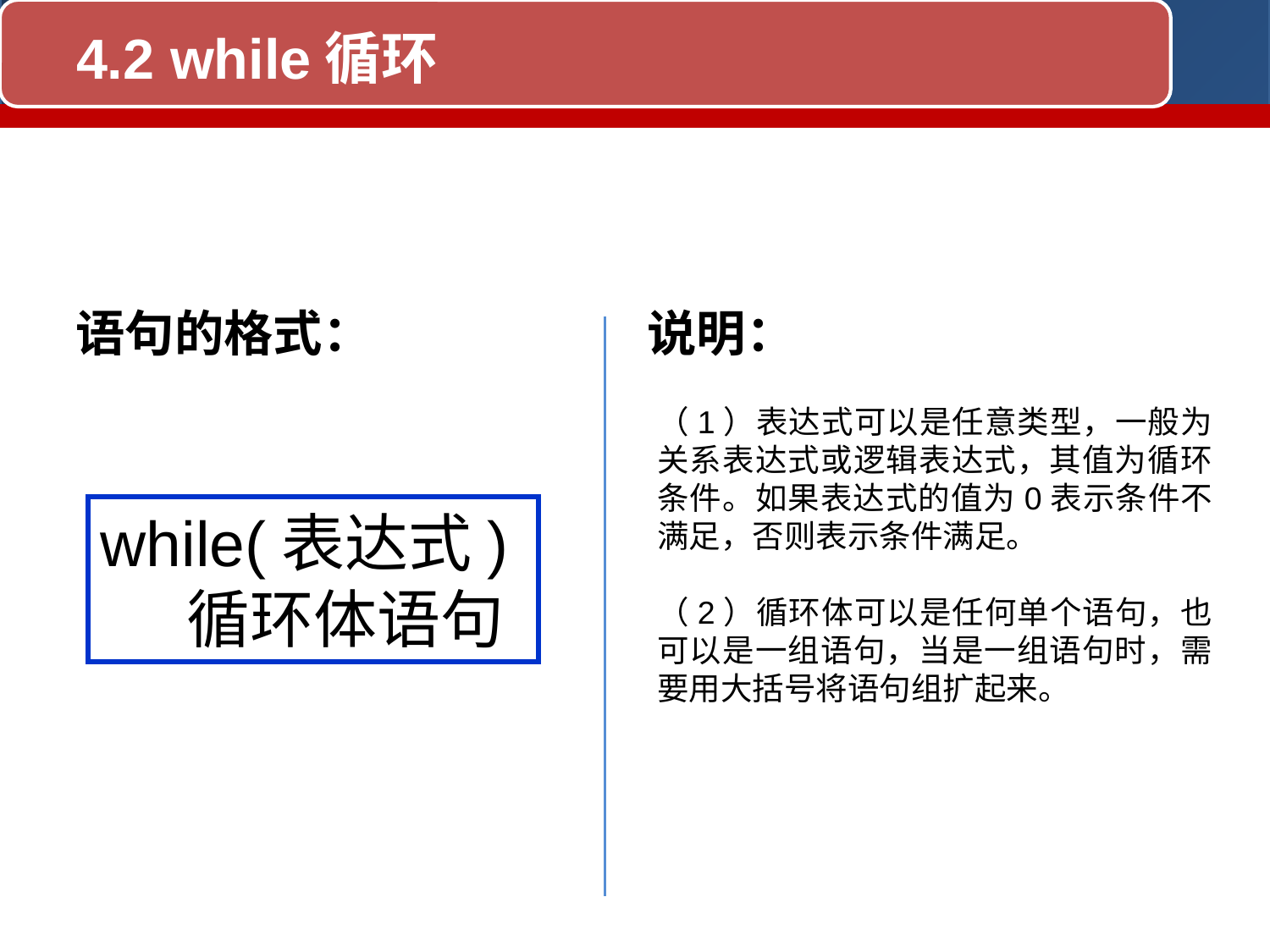

4.2 while循环
while语句
语句的格式：
说明：
（1）表达式可以是任意类型，一般为关系表达式或逻辑表达式，其值为循环条件。如果表达式的值为0表示条件不满足，否则表示条件满足。

（2）循环体可以是任何单个语句，也可以是一组语句，当是一组语句时，需要用大括号将语句组扩起来。
while(表达式)
     循环体语句